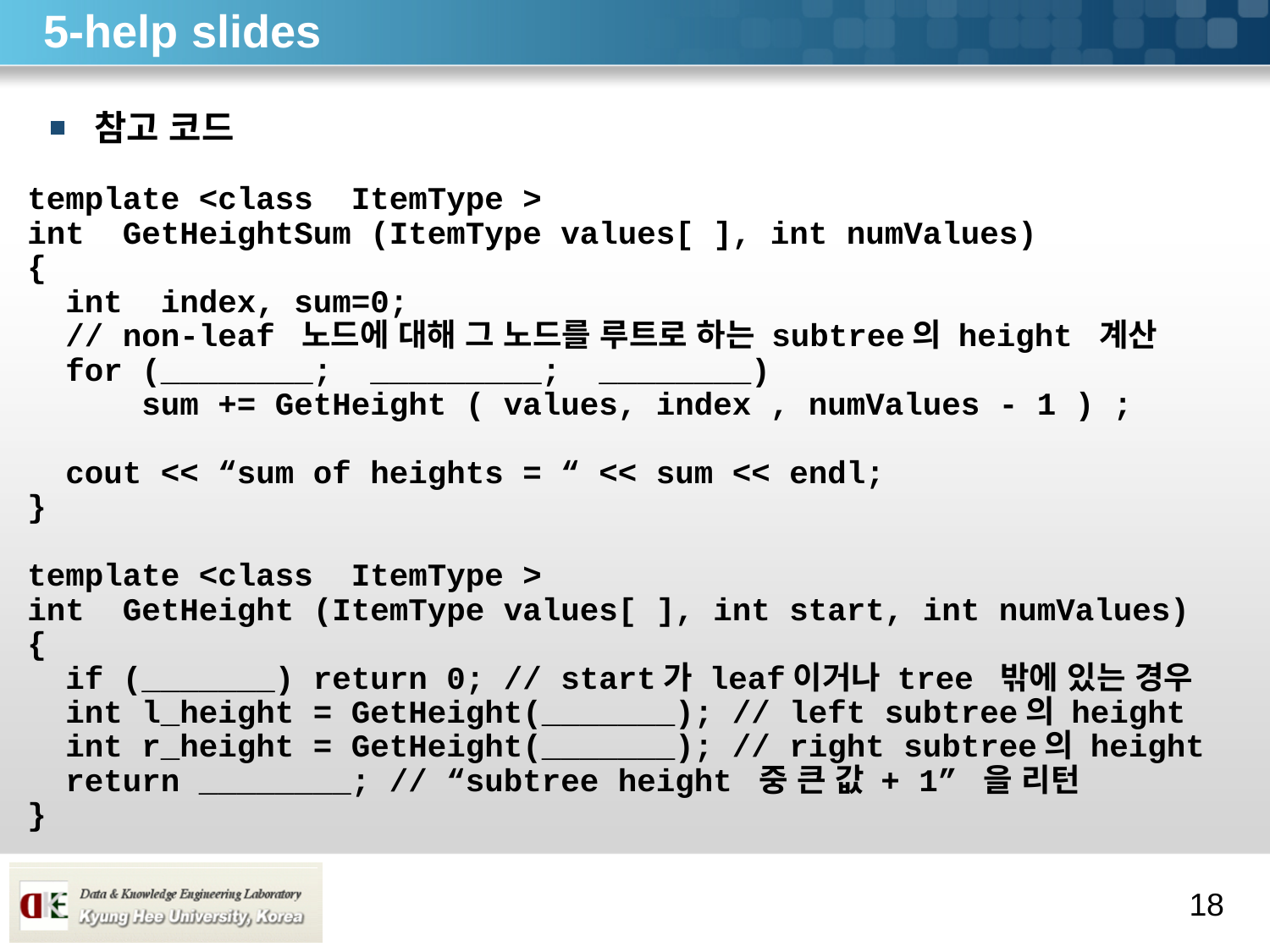

# 5-help slides
참고 코드
template <class  ItemType >
int  GetHeightSum (ItemType values[ ], int numValues)
{
  int  index, sum=0;
  // non-leaf 노드에 대해 그 노드를 루트로 하는 subtree의 height 계산
  for (________;  _________;  ________)
      sum += GetHeight ( values, index , numValues - 1 ) ;

  cout << “sum of heights = “ << sum << endl;
}

template <class  ItemType >
int  GetHeight (ItemType values[ ], int start, int numValues)
{
  if (_______) return 0; // start가 leaf이거나 tree 밖에 있는 경우
  int l_height = GetHeight(_______); // left subtree의 height
  int r_height = GetHeight(_______); // right subtree의 height
  return ________; // “subtree height 중 큰 값 + 1” 을 리턴
}